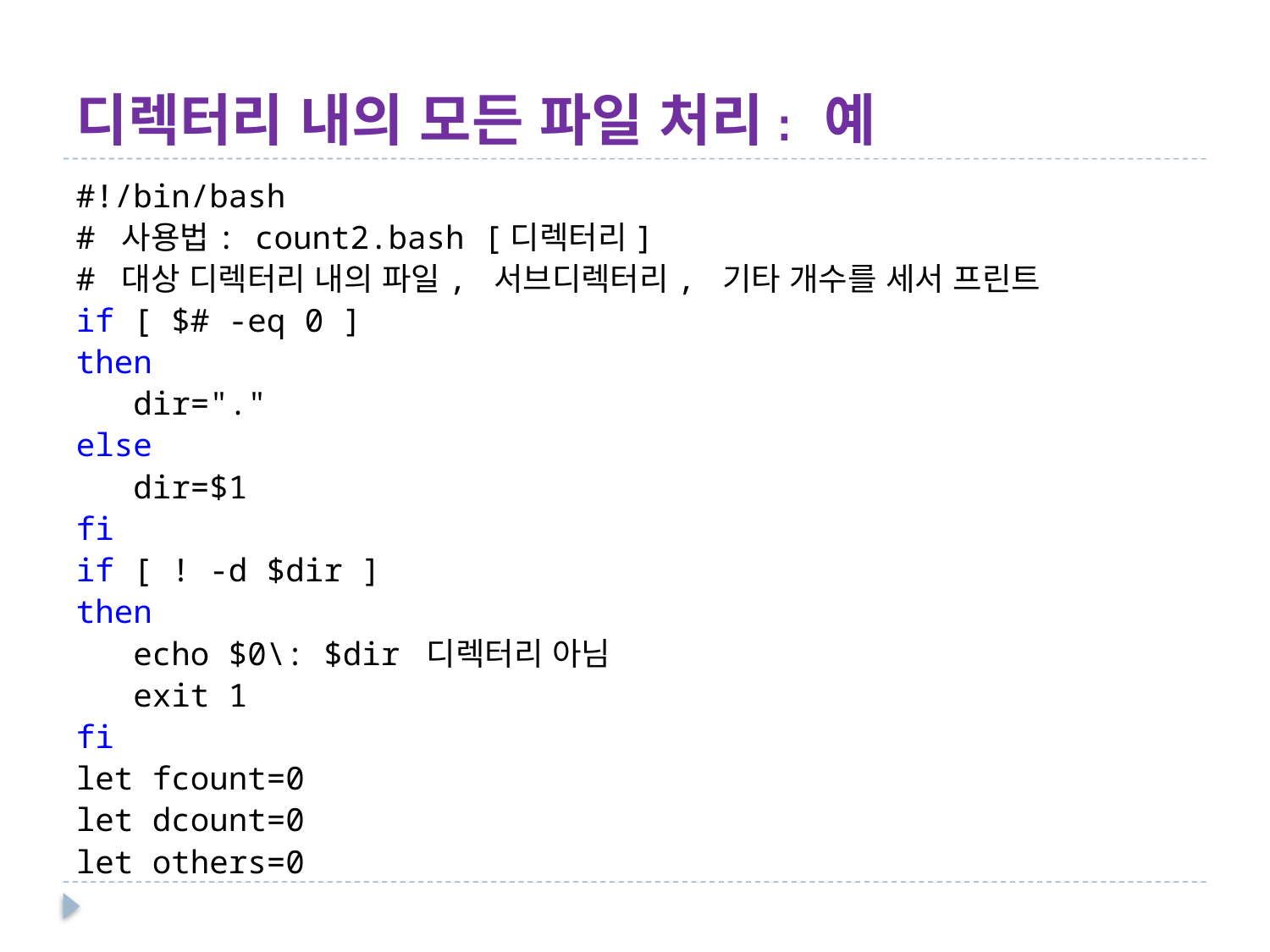

# 디렉터리 내의 모든 파일 처리: 예
#!/bin/bash
# 사용법: count2.bash [디렉터리]
# 대상 디렉터리 내의 파일, 서브디렉터리, 기타 개수를 세서 프린트
if [ $# -eq 0 ]
then
   dir="."
else
   dir=$1
fi
if [ ! -d $dir ]
then
   echo $0\: $dir 디렉터리 아님
   exit 1
fi
let fcount=0
let dcount=0
let others=0